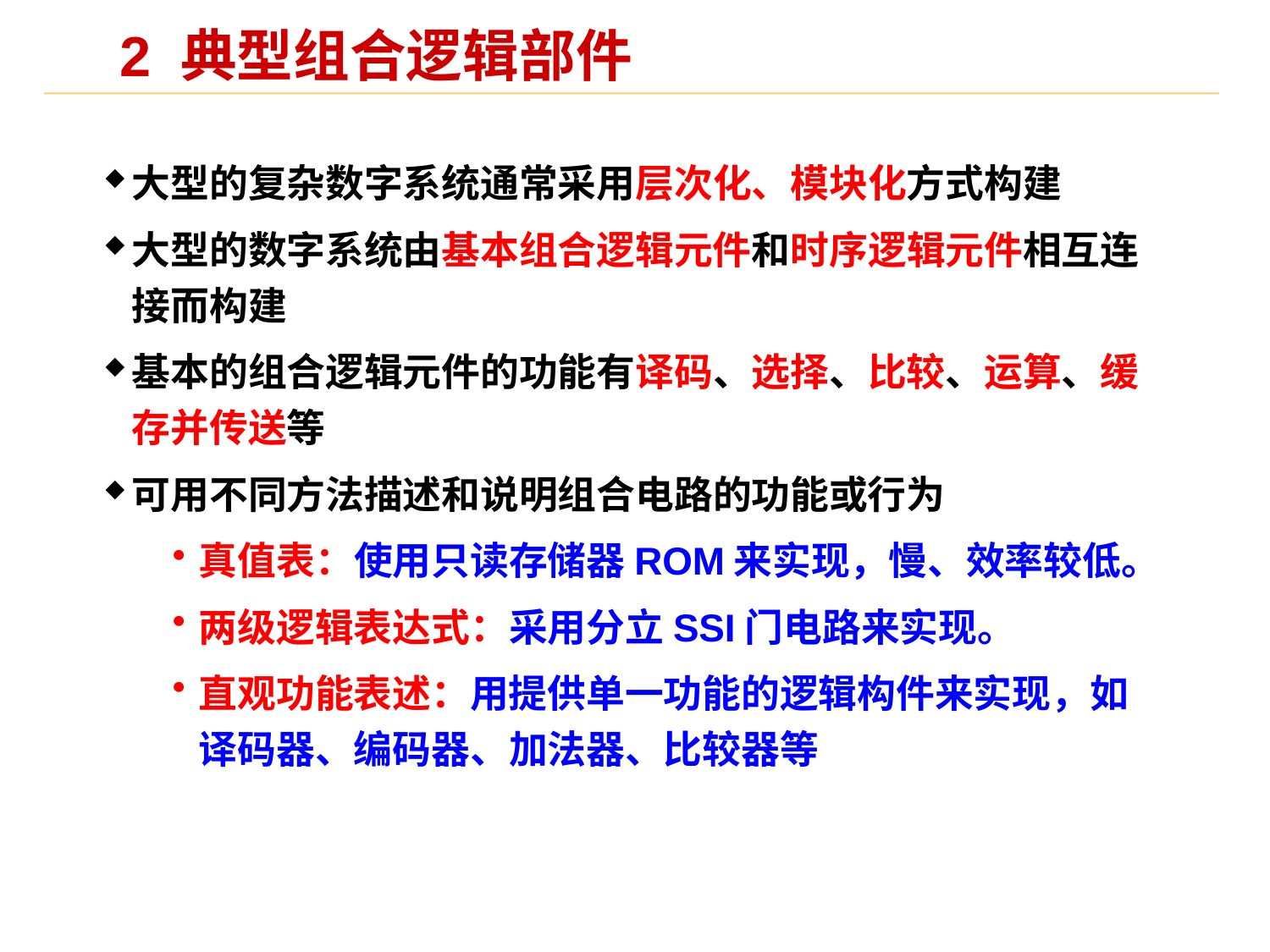

# 2 典型组合逻辑部件
大型的复杂数字系统通常采用层次化、模块化方式构建
大型的数字系统由基本组合逻辑元件和时序逻辑元件相互连接而构建
基本的组合逻辑元件的功能有译码、选择、比较、运算、缓存并传送等
可用不同方法描述和说明组合电路的功能或行为
真值表：使用只读存储器ROM来实现，慢、效率较低。
两级逻辑表达式：采用分立SSI门电路来实现。
直观功能表述：用提供单一功能的逻辑构件来实现，如译码器、编码器、加法器、比较器等
18